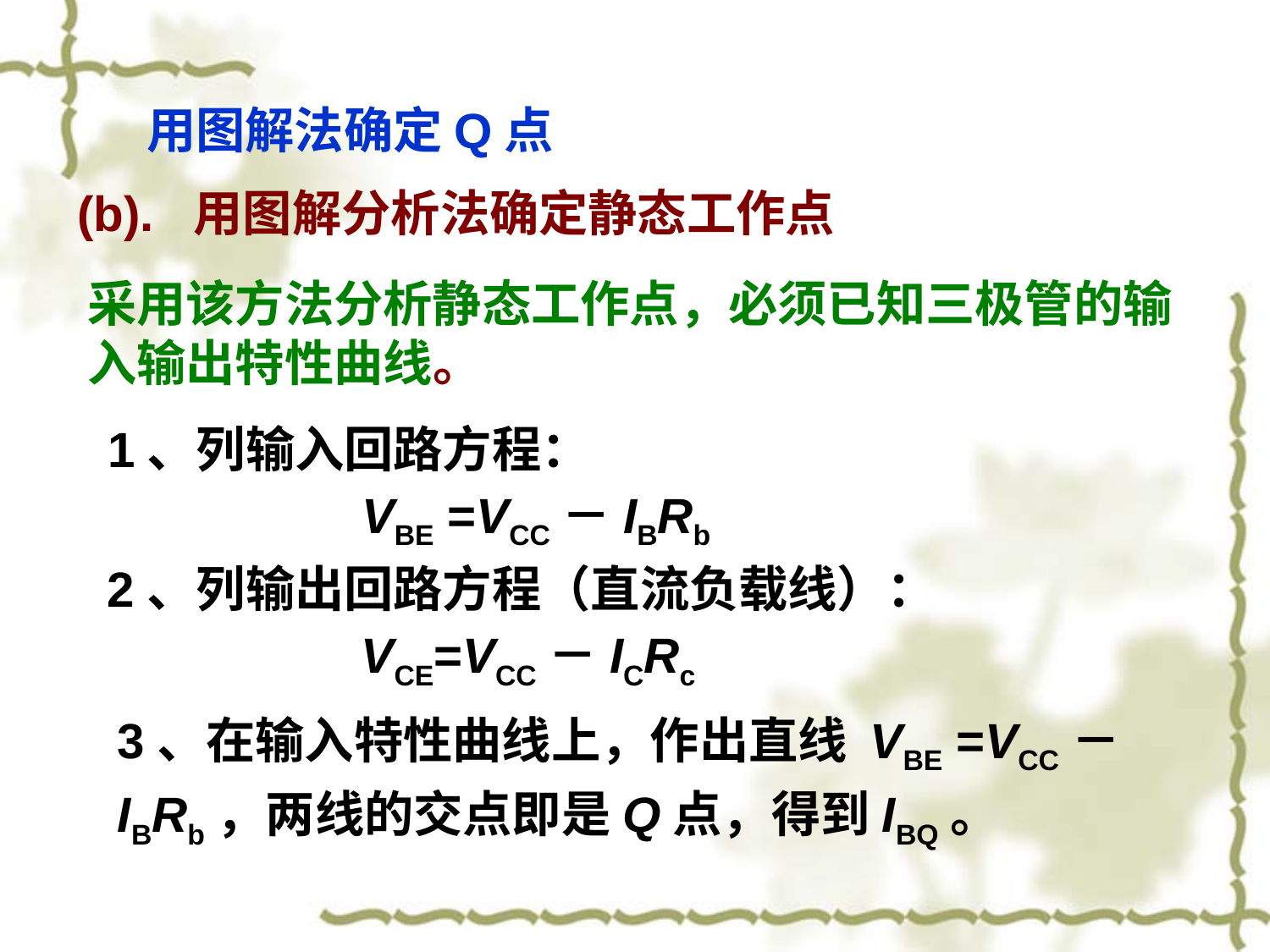

用图解法确定Q点
(b).  用图解分析法确定静态工作点
采用该方法分析静态工作点，必须已知三极管的输入输出特性曲线。
1、列输入回路方程：
		VBE =VCC－IBRb
2、列输出回路方程（直流负载线）：
		VCE=VCC－ICRc
3、在输入特性曲线上，作出直线 VBE =VCC－IBRb，两线的交点即是Q点，得到IBQ。
24